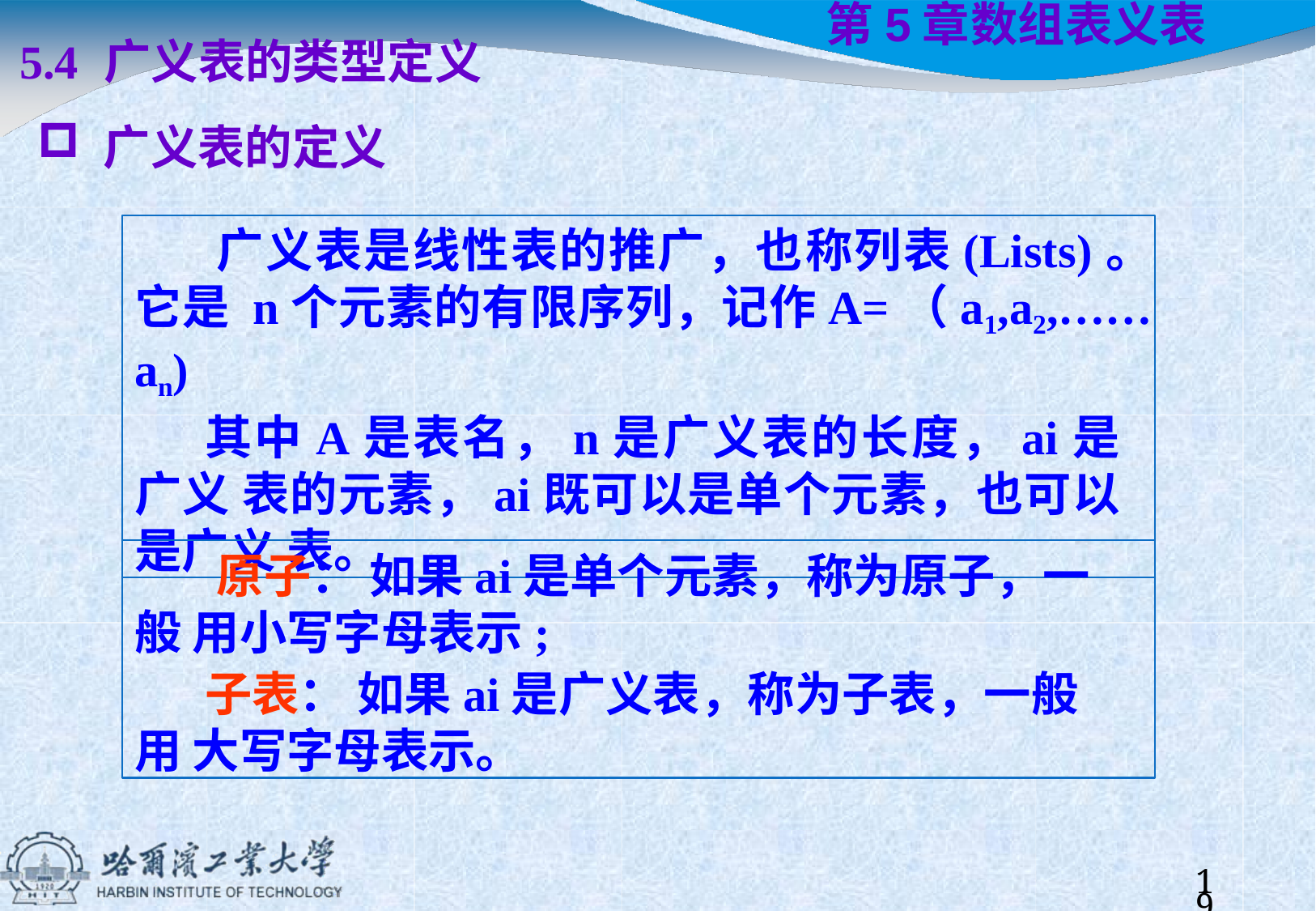

5.4	广义表的类型定义
广义表的定义
# 第5章	数组表义表
广义表是线性表的推广，也称列表(Lists)。 它是 n个元素的有限序列，记作A=（a1,a2,……an)
其中A是表名，n是广义表的长度，ai是广义 表的元素，ai既可以是单个元素，也可以是广义 表。
原子： 如果ai是单个元素，称为原子，一般 用小写字母表示;
子表： 如果ai是广义表，称为子表，一般用 大写字母表示。
19